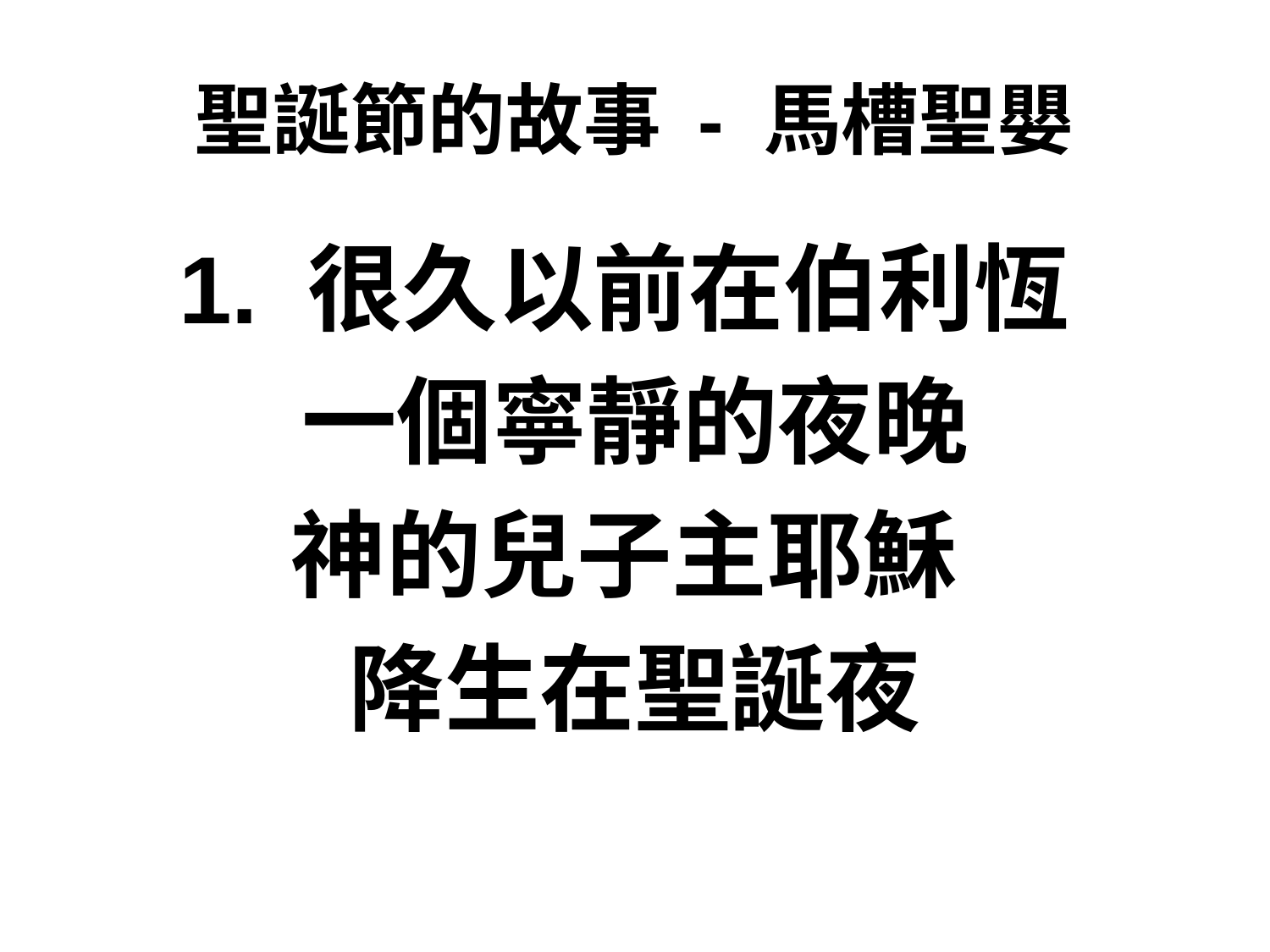

# 聖誕節的故事 - 馬槽聖嬰
1. 很久以前在伯利恆
一個寧靜的夜晚
神的兒子主耶穌
降生在聖誕夜